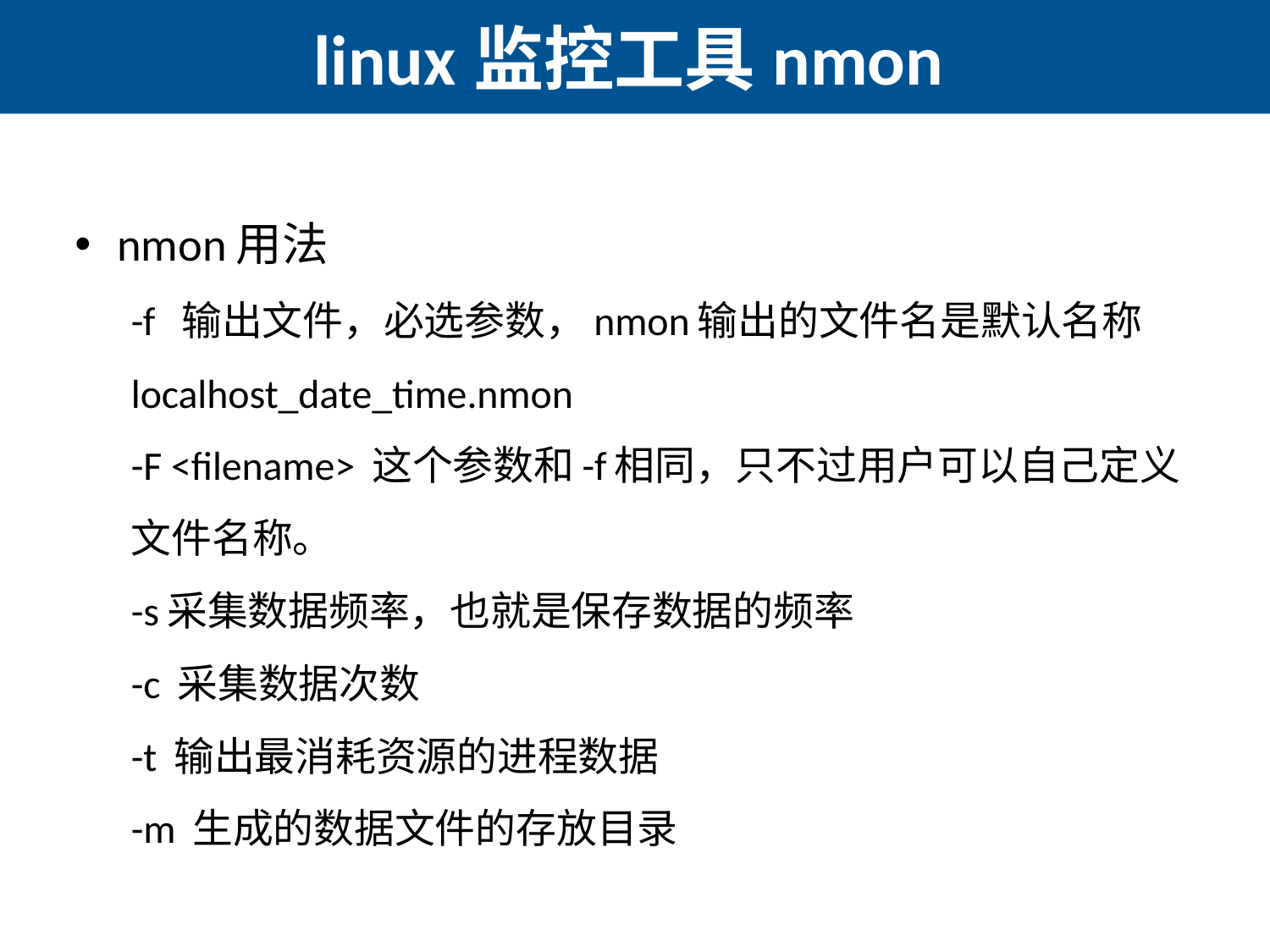

# linux监控工具nmon
nmon用法
-f  输出文件，必选参数，nmon输出的文件名是默认名称 localhost_date_time.nmon
-F <filename> 这个参数和-f相同，只不过用户可以自己定义文件名称。
-s采集数据频率，也就是保存数据的频率
-c 采集数据次数
-t 输出最消耗资源的进程数据
-m 生成的数据文件的存放目录